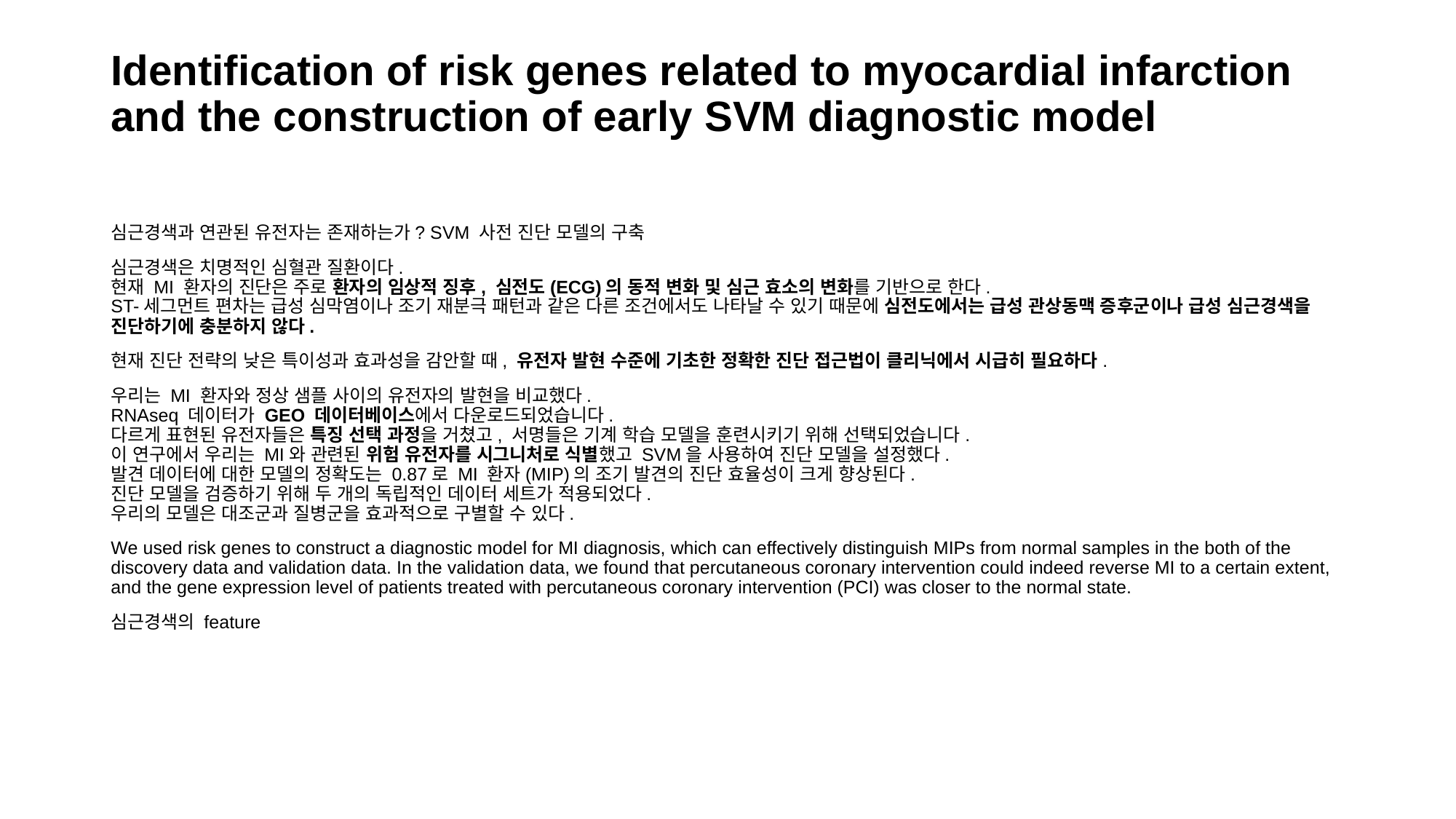

# Identification of risk genes related to myocardial infarction and the construction of early SVM diagnostic model

심근경색과 연관된 유전자는 존재하는가? SVM 사전 진단 모델의 구축
심근경색은 치명적인 심혈관 질환이다.
현재 MI 환자의 진단은 주로 환자의 임상적 징후, 심전도(ECG)의 동적 변화 및 심근 효소의 변화를 기반으로 한다.
ST-세그먼트 편차는 급성 심막염이나 조기 재분극 패턴과 같은 다른 조건에서도 나타날 수 있기 때문에 심전도에서는 급성 관상동맥 증후군이나 급성 심근경색을 진단하기에 충분하지 않다.
현재 진단 전략의 낮은 특이성과 효과성을 감안할 때, 유전자 발현 수준에 기초한 정확한 진단 접근법이 클리닉에서 시급히 필요하다.
우리는 MI 환자와 정상 샘플 사이의 유전자의 발현을 비교했다.
RNAseq 데이터가 GEO 데이터베이스에서 다운로드되었습니다.
다르게 표현된 유전자들은 특징 선택 과정을 거쳤고, 서명들은 기계 학습 모델을 훈련시키기 위해 선택되었습니다.
이 연구에서 우리는 MI와 관련된 위험 유전자를 시그니처로 식별했고 SVM을 사용하여 진단 모델을 설정했다.
발견 데이터에 대한 모델의 정확도는 0.87로 MI 환자(MIP)의 조기 발견의 진단 효율성이 크게 향상된다.
진단 모델을 검증하기 위해 두 개의 독립적인 데이터 세트가 적용되었다.
우리의 모델은 대조군과 질병군을 효과적으로 구별할 수 있다.
We used risk genes to construct a diagnostic model for MI diagnosis, which can effectively distinguish MIPs from normal samples in the both of the discovery data and validation data. In the validation data, we found that percutaneous coronary intervention could indeed reverse MI to a certain extent, and the gene expression level of patients treated with percutaneous coronary intervention (PCI) was closer to the normal state.
심근경색의 feature